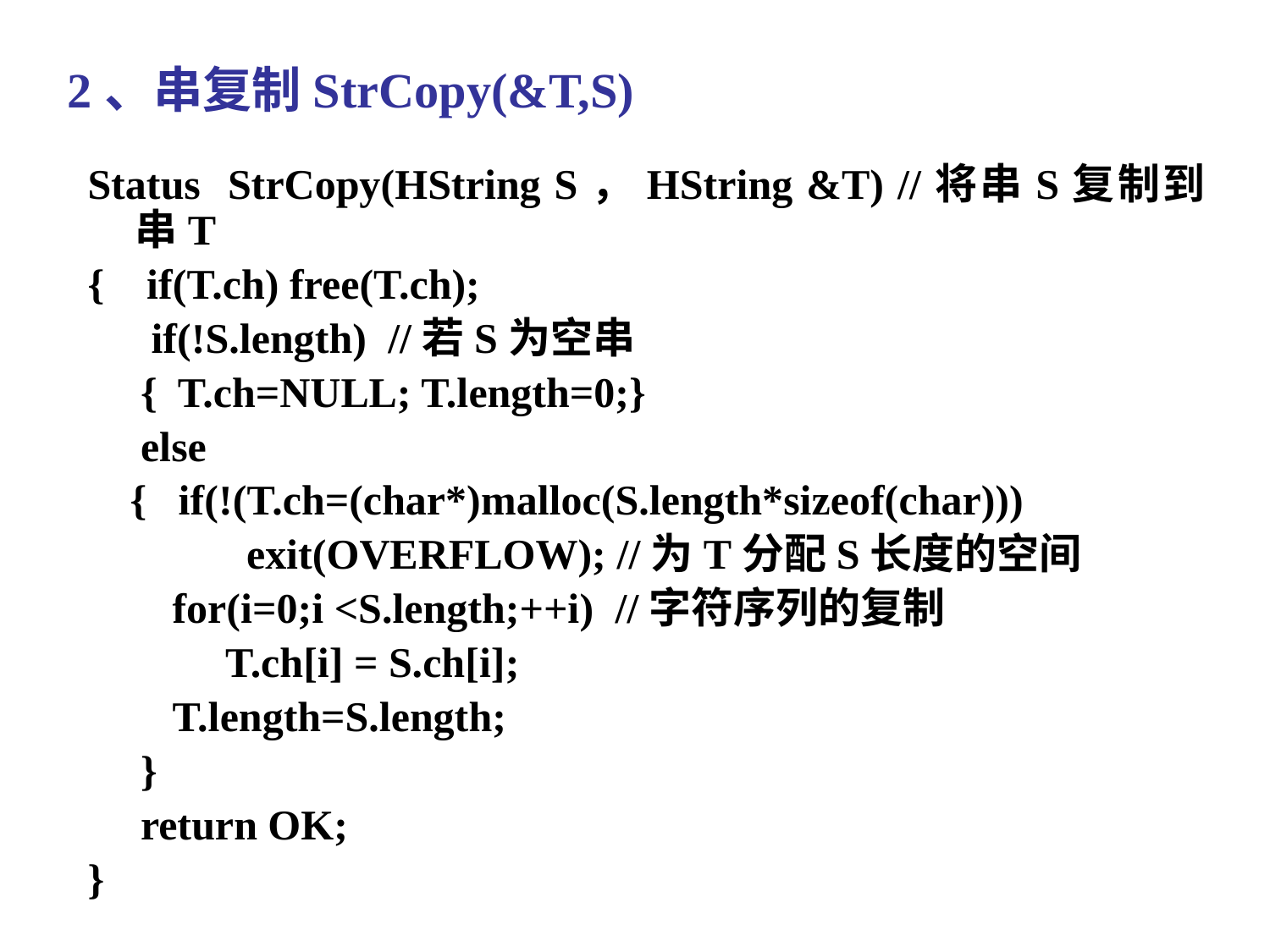

# 2、串复制StrCopy(&T,S)
Status  StrCopy(HString S，HString &T) //将串S复制到串T
{    if(T.ch) free(T.ch);
      if(!S.length)  //若S为空串
     {  T.ch=NULL; T.length=0;}
     else
    {   if(!(T.ch=(char*)malloc(S.length*sizeof(char)))
               exit(OVERFLOW); //为T分配S长度的空间
        for(i=0;i <S.length;++i)  //字符序列的复制
             T.ch[i] = S.ch[i];
        T.length=S.length;
     }
     return OK;
}